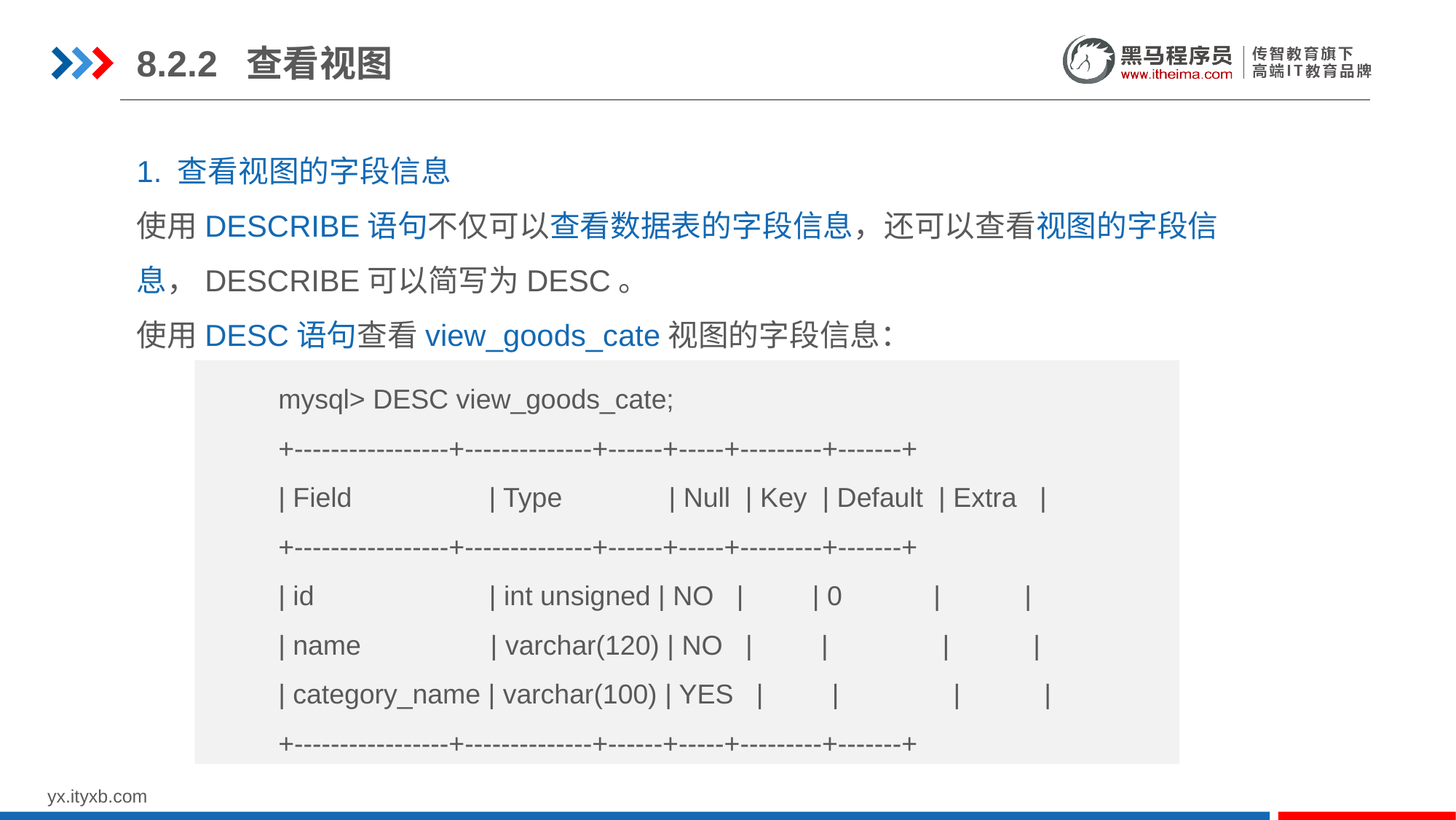

8.2.2  查看视图
1. 查看视图的字段信息
使用DESCRIBE语句不仅可以查看数据表的字段信息，还可以查看视图的字段信息，DESCRIBE可以简写为DESC。
使用DESC语句查看view_goods_cate视图的字段信息：
mysql> DESC view_goods_cate;
+-----------------+--------------+------+-----+---------+-------+
| Field                  | Type              | Null  | Key  | Default  | Extra   |
+-----------------+--------------+------+-----+---------+-------+
| id                       | int unsigned | NO   |         | 0            |           |
| name                 | varchar(120) | NO   |         |               |           |
| category_name | varchar(100) | YES   |         |               |           |
+-----------------+--------------+------+-----+---------+-------+